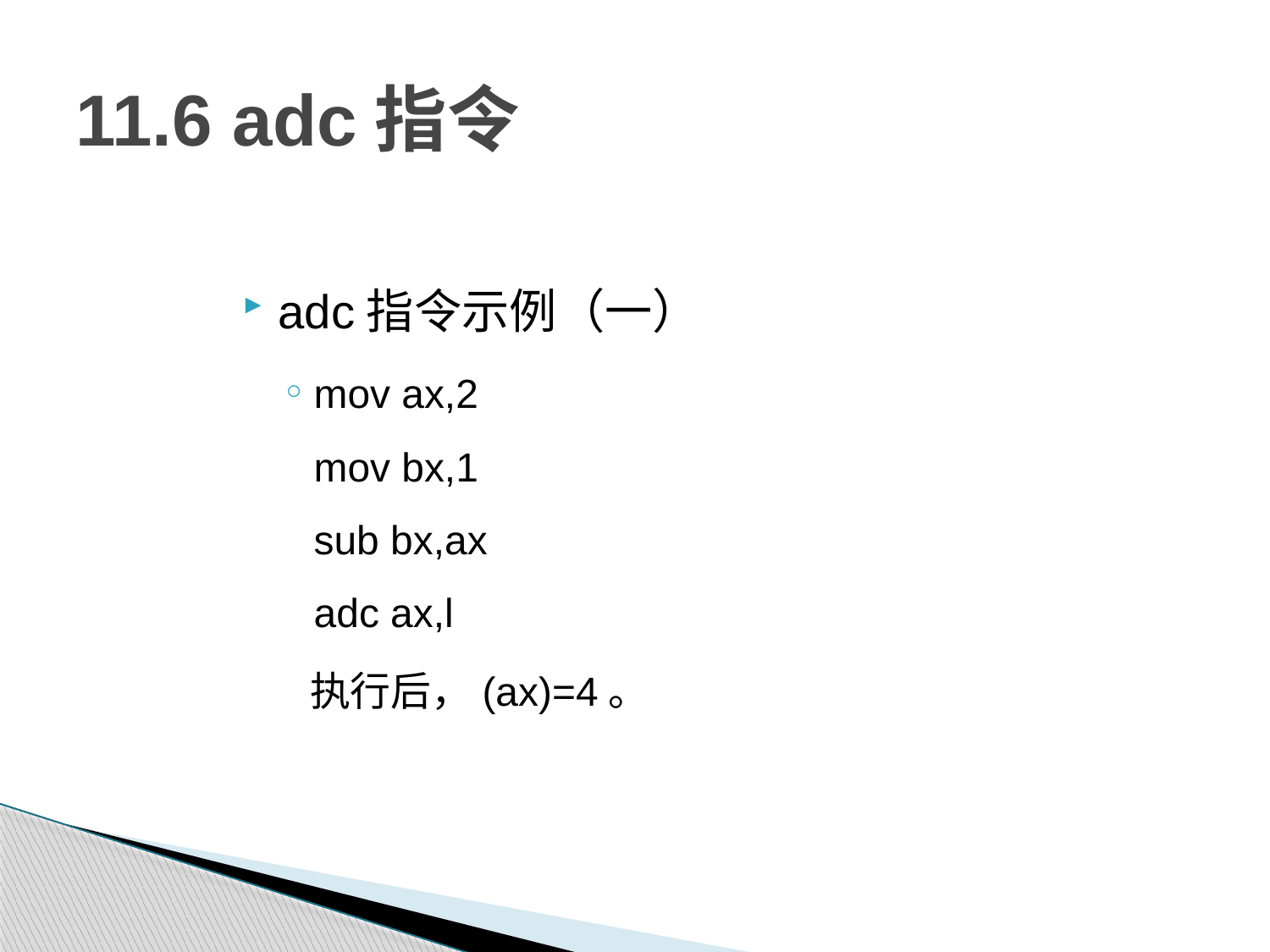

# 11.6 adc指令
adc指令示例（一）
mov ax,2
mov bx,1
sub bx,ax
adc ax,l
  执行后，(ax)=4。